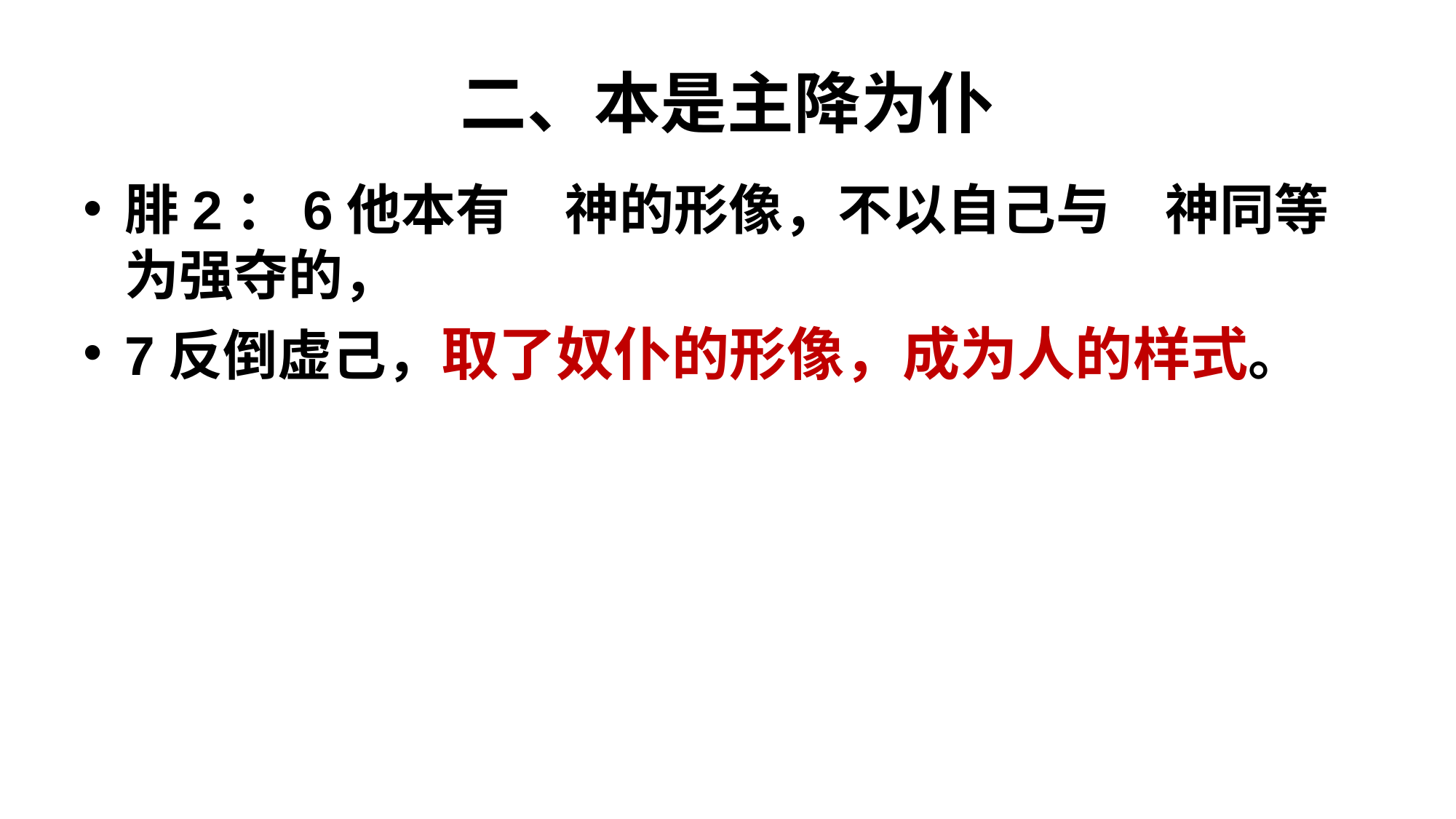

# 二、本是主降为仆
腓2：6他本有　神的形像，不以自己与　神同等为强夺的，
7反倒虚己，取了奴仆的形像，成为人的样式。